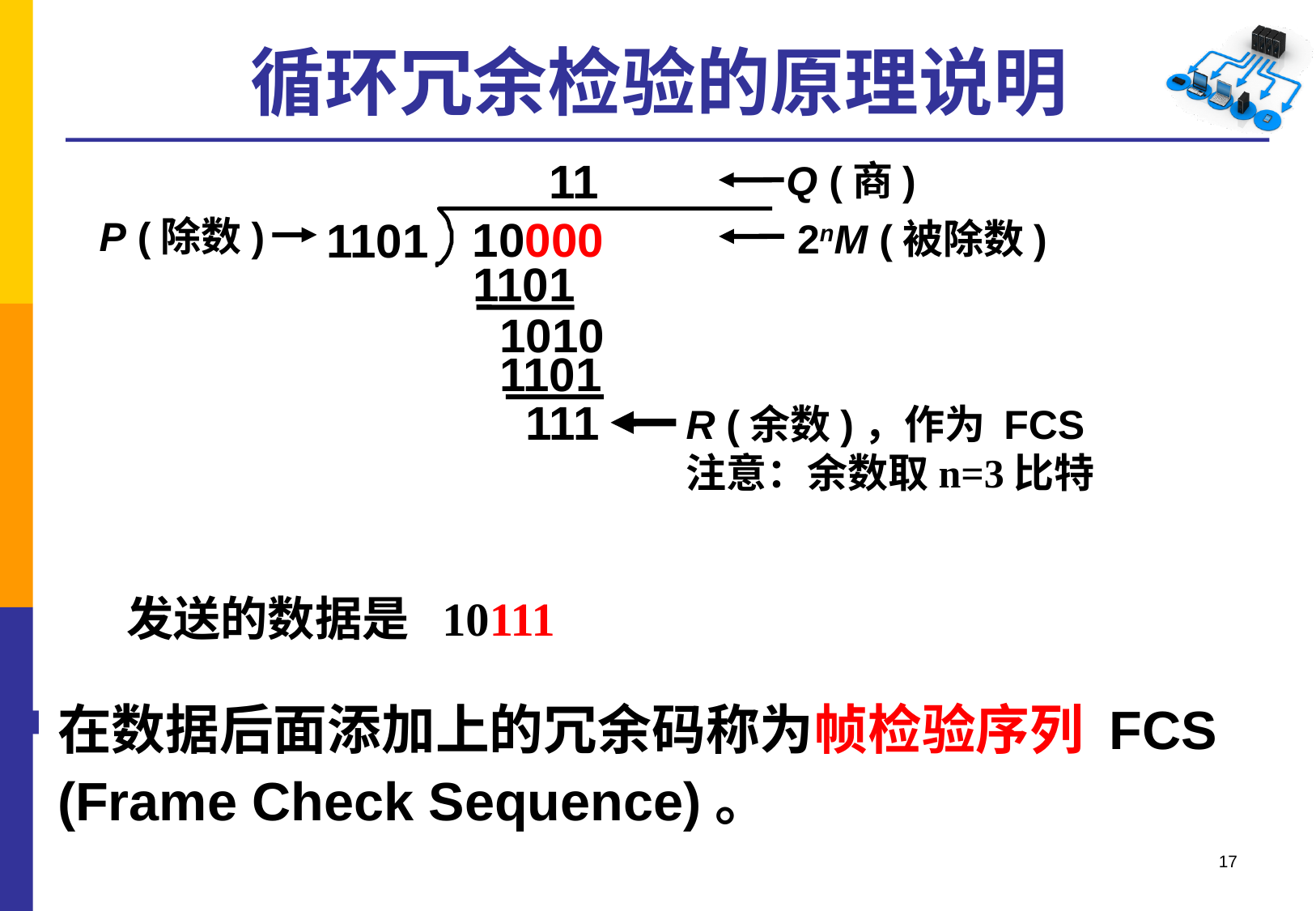

# 循环冗余检验的原理说明
11
Q (商)

10000
1101
P (除数)
2nM (被除数)

1101
1010

1101
111

R (余数)，作为 FCS
注意：余数取n=3比特

发送的数据是  10111
在数据后面添加上的冗余码称为帧检验序列 FCS (Frame Check Sequence)。
17